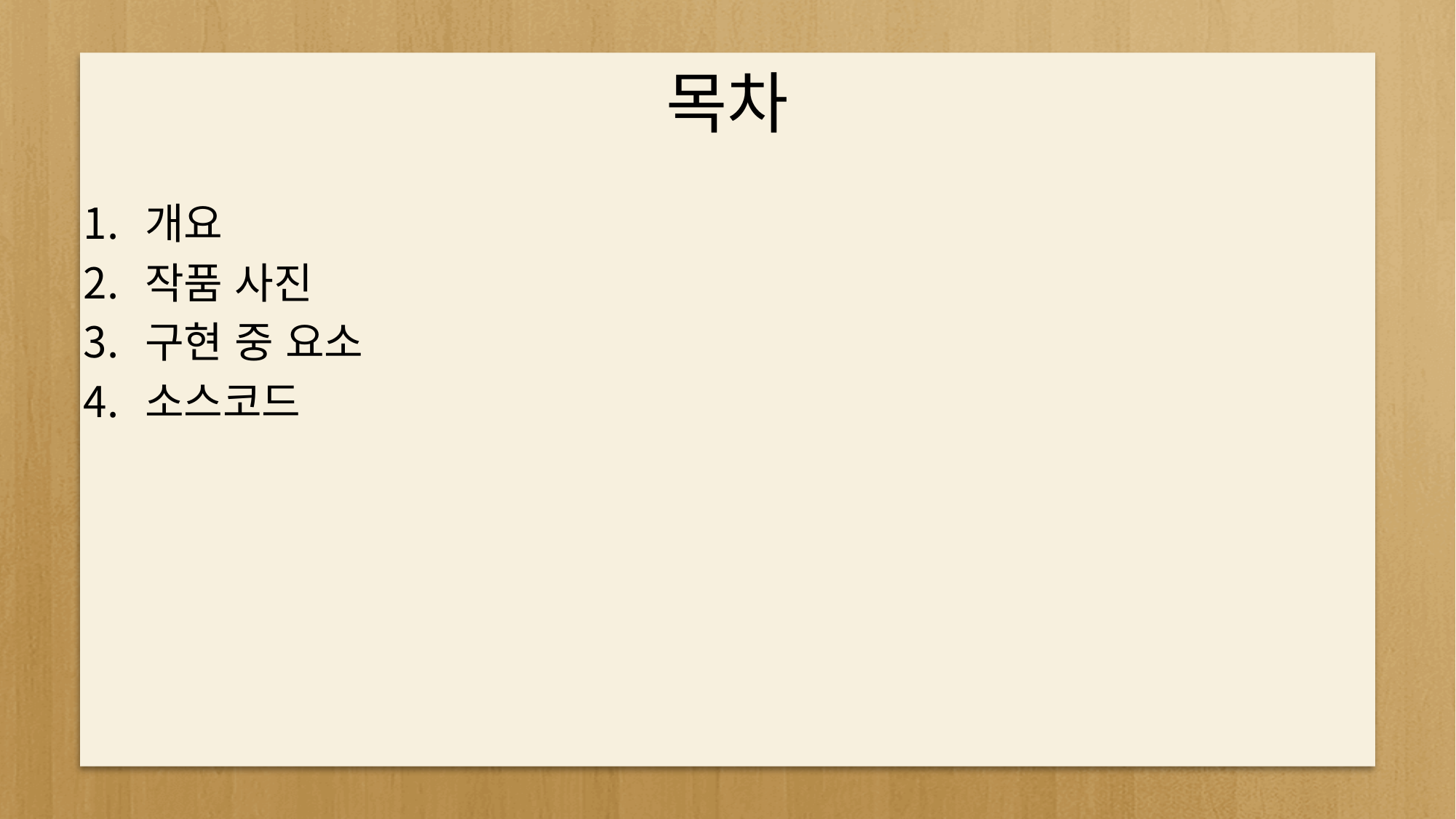

# 목차
개요
작품 사진
구현 중 요소
소스코드